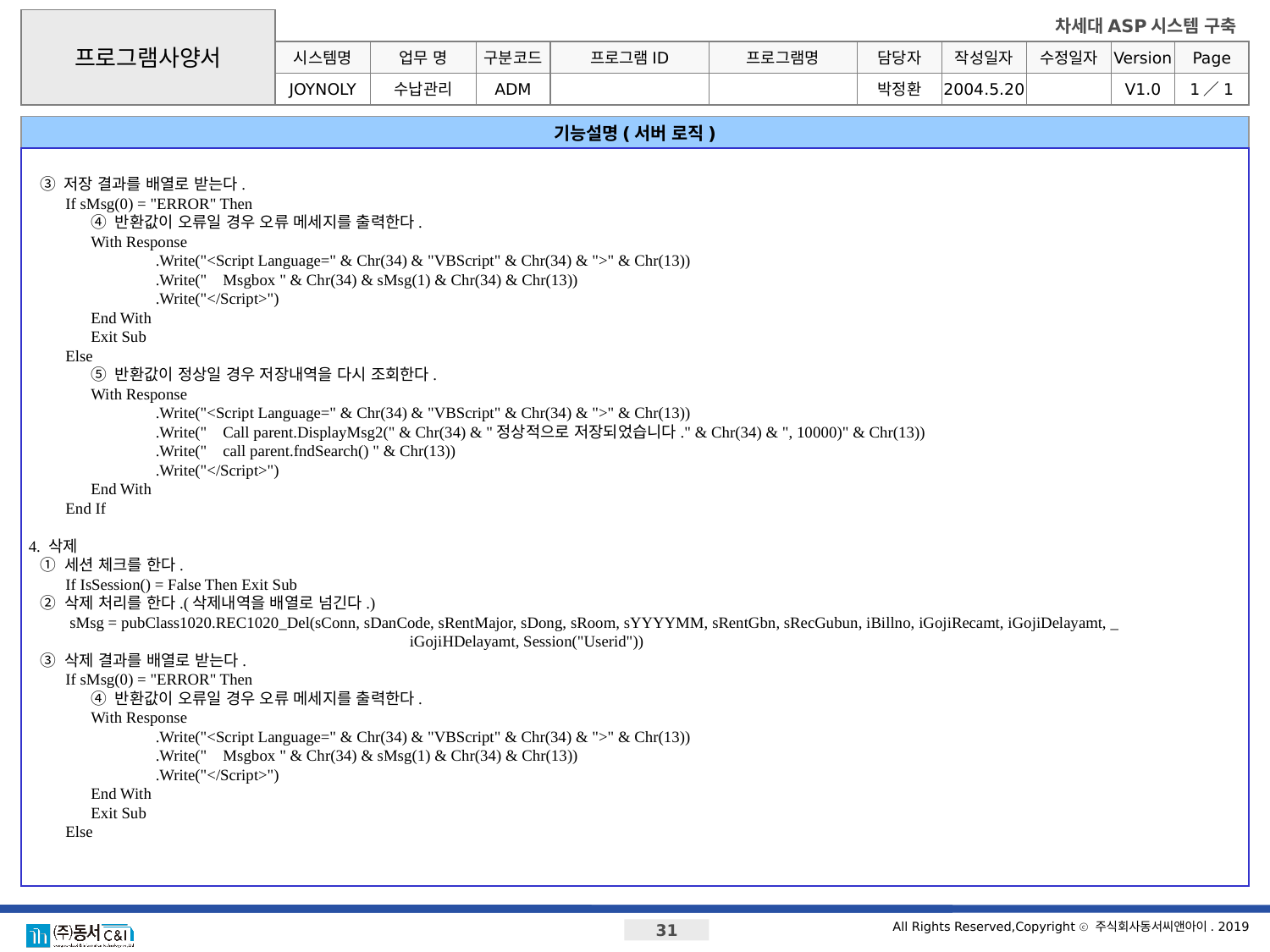

프로그램사양서
시스템명
업무 명
구분코드
프로그램ID
프로그램명
JOYNOLY
기능설명(서버 로직)
	③ 저장 결과를 배열로 받는다.
		If sMsg(0) = "ERROR" Then
			④ 반환값이 오류일 경우 오류 메세지를 출력한다.
         		With Response
                	.Write("<Script Language=" & Chr(34) & "VBScript" & Chr(34) & ">" & Chr(13))
				.Write("    Msgbox " & Chr(34) & sMsg(1) & Chr(34) & Chr(13))
                	.Write("</Script>")
            	End With
            	Exit Sub
        	Else
			⑤ 반환값이 정상일 경우 저장내역을 다시 조회한다.
            	With Response
                	.Write("<Script Language=" & Chr(34) & "VBScript" & Chr(34) & ">" & Chr(13))
                	.Write("    Call parent.DisplayMsg2(" & Chr(34) & "정상적으로 저장되었습니다." & Chr(34) & ", 10000)" & Chr(13))
				.Write("    call parent.fndSearch() " & Chr(13))
                	.Write("</Script>")
            	End With
        	End If

4. 삭제
	① 세션 체크를 한다.
		If IsSession() = False Then Exit Sub
	② 삭제 처리를 한다.(삭제내역을 배열로 넘긴다.)
		 sMsg = pubClass1020.REC1020_Del(sConn, sDanCode, sRentMajor, sDong, sRoom, sYYYYMM, sRentGbn, sRecGubun, iBillno, iGojiRecamt, iGojiDelayamt, _
                                        		iGojiHDelayamt, Session("Userid"))
	③ 삭제 결과를 배열로 받는다.
		If sMsg(0) = "ERROR" Then
			④ 반환값이 오류일 경우 오류 메세지를 출력한다.
         		With Response
                	.Write("<Script Language=" & Chr(34) & "VBScript" & Chr(34) & ">" & Chr(13))
				.Write("    Msgbox " & Chr(34) & sMsg(1) & Chr(34) & Chr(13))
                	.Write("</Script>")
            	End With
            	Exit Sub
        	Else